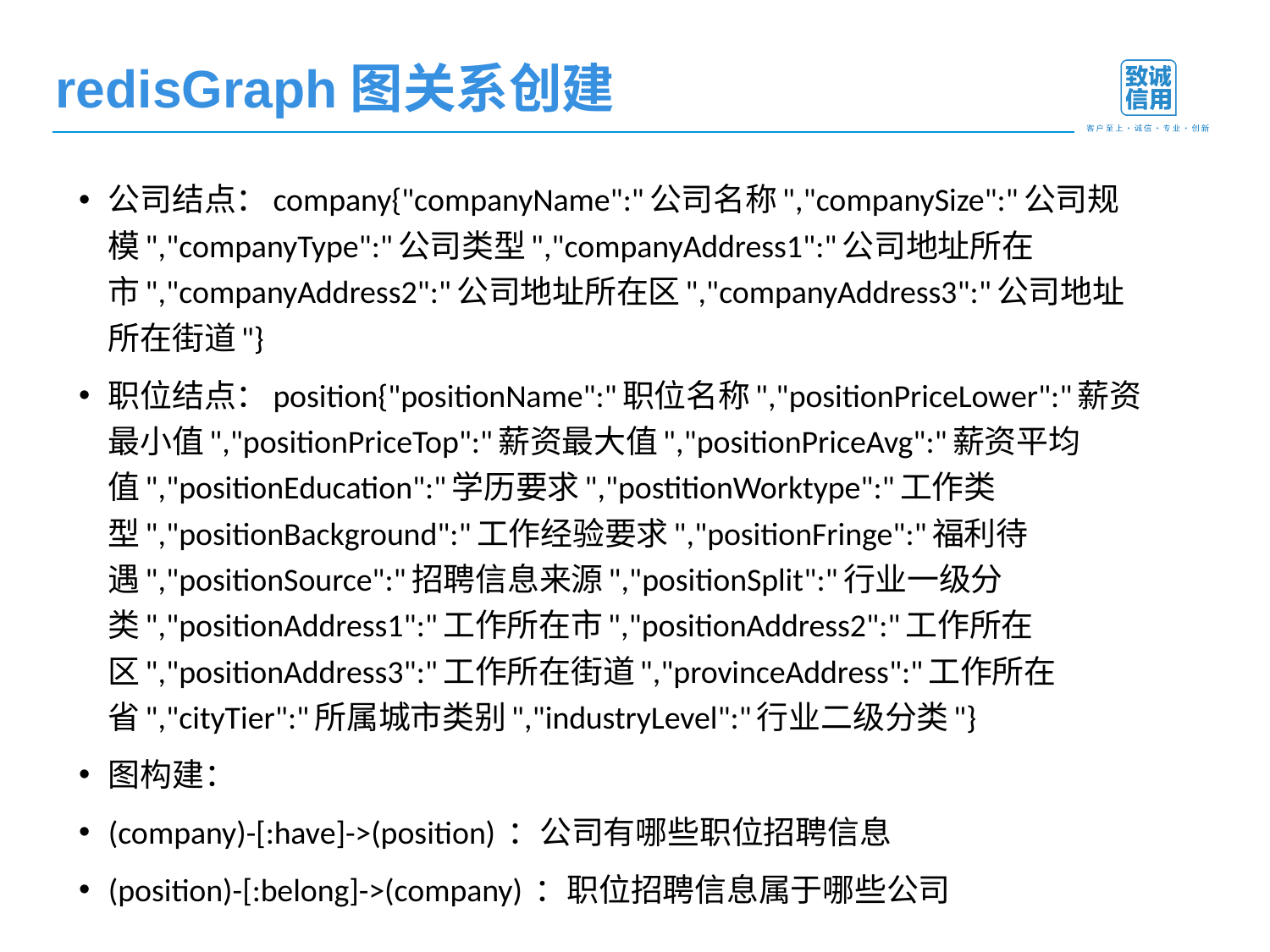

# redisGraph图关系创建
公司结点：company{"companyName":"公司名称","companySize":"公司规模","companyType":"公司类型","companyAddress1":"公司地址所在市","companyAddress2":"公司地址所在区","companyAddress3":"公司地址所在街道"}
职位结点：position{"positionName":"职位名称","positionPriceLower":"薪资最小值","positionPriceTop":"薪资最大值","positionPriceAvg":"薪资平均值","positionEducation":"学历要求","postitionWorktype":"工作类型","positionBackground":"工作经验要求","positionFringe":"福利待遇","positionSource":"招聘信息来源","positionSplit":"行业一级分类","positionAddress1":"工作所在市","positionAddress2":"工作所在区","positionAddress3":"工作所在街道","provinceAddress":"工作所在省","cityTier":"所属城市类别","industryLevel":"行业二级分类"}
图构建：
(company)-[:have]->(position) ：公司有哪些职位招聘信息
(position)-[:belong]->(company) ：职位招聘信息属于哪些公司